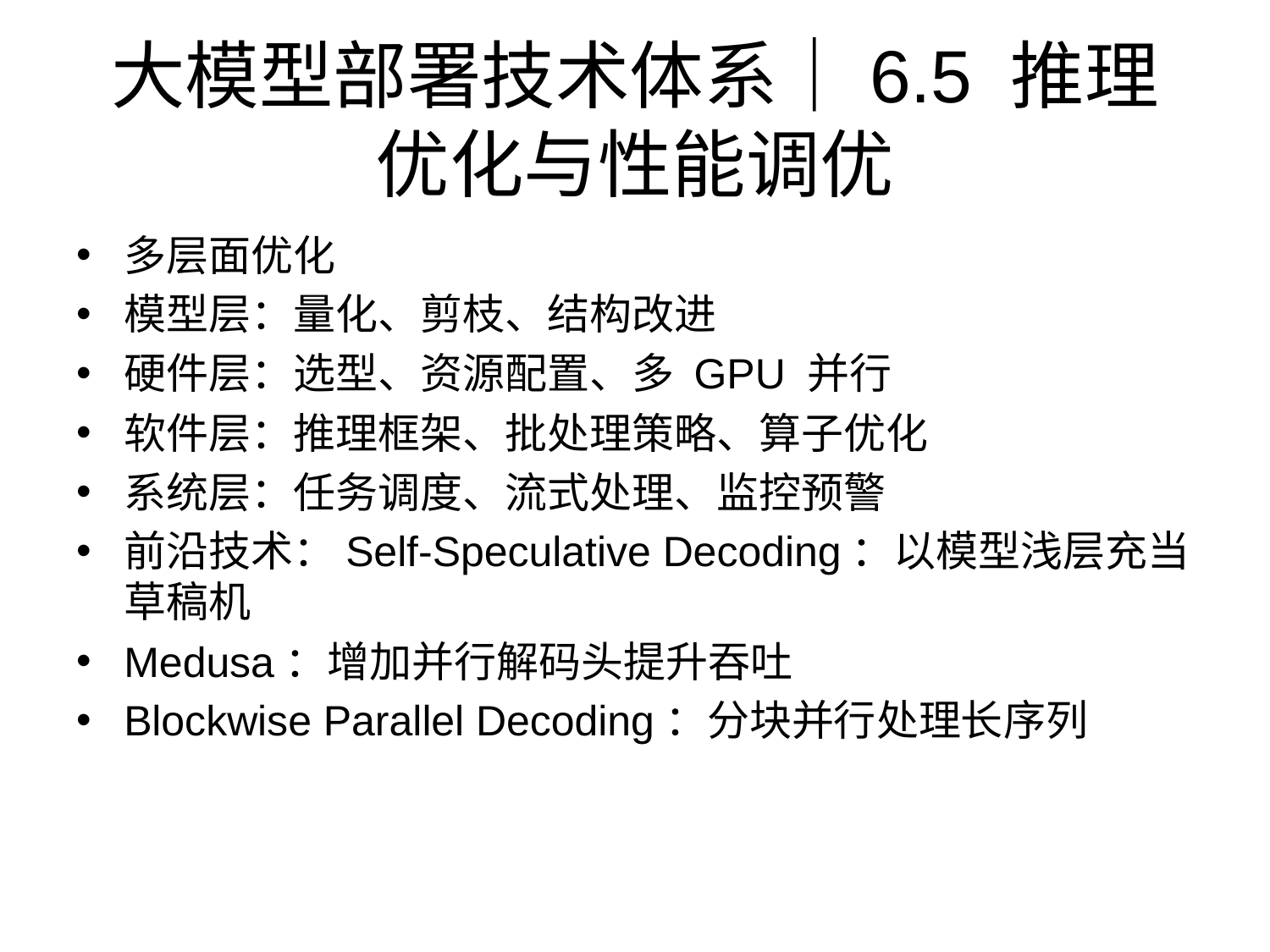

# 大模型部署技术体系｜6.5 推理优化与性能调优
多层面优化
模型层：量化、剪枝、结构改进
硬件层：选型、资源配置、多 GPU 并行
软件层：推理框架、批处理策略、算子优化
系统层：任务调度、流式处理、监控预警
前沿技术：Self-Speculative Decoding：以模型浅层充当草稿机
Medusa：增加并行解码头提升吞吐
Blockwise Parallel Decoding：分块并行处理长序列